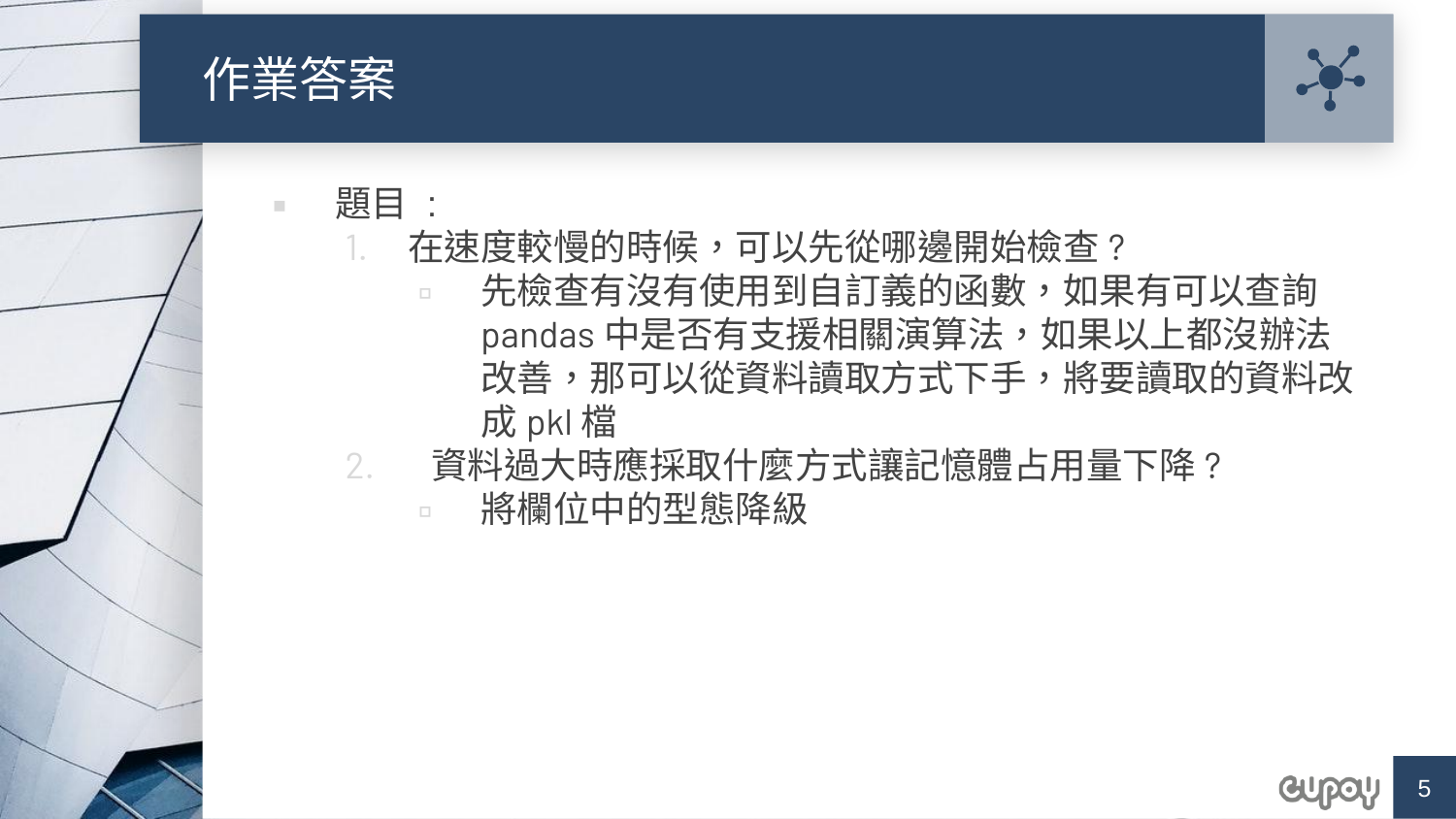

# 作業答案

題目 :
在速度較慢的時候，可以先從哪邊開始檢查?
先檢查有沒有使用到自訂義的函數，如果有可以查詢pandas中是否有支援相關演算法，如果以上都沒辦法改善，那可以從資料讀取方式下手，將要讀取的資料改成pkl檔
  資料過大時應採取什麼方式讓記憶體占用量下降?
將欄位中的型態降級
5